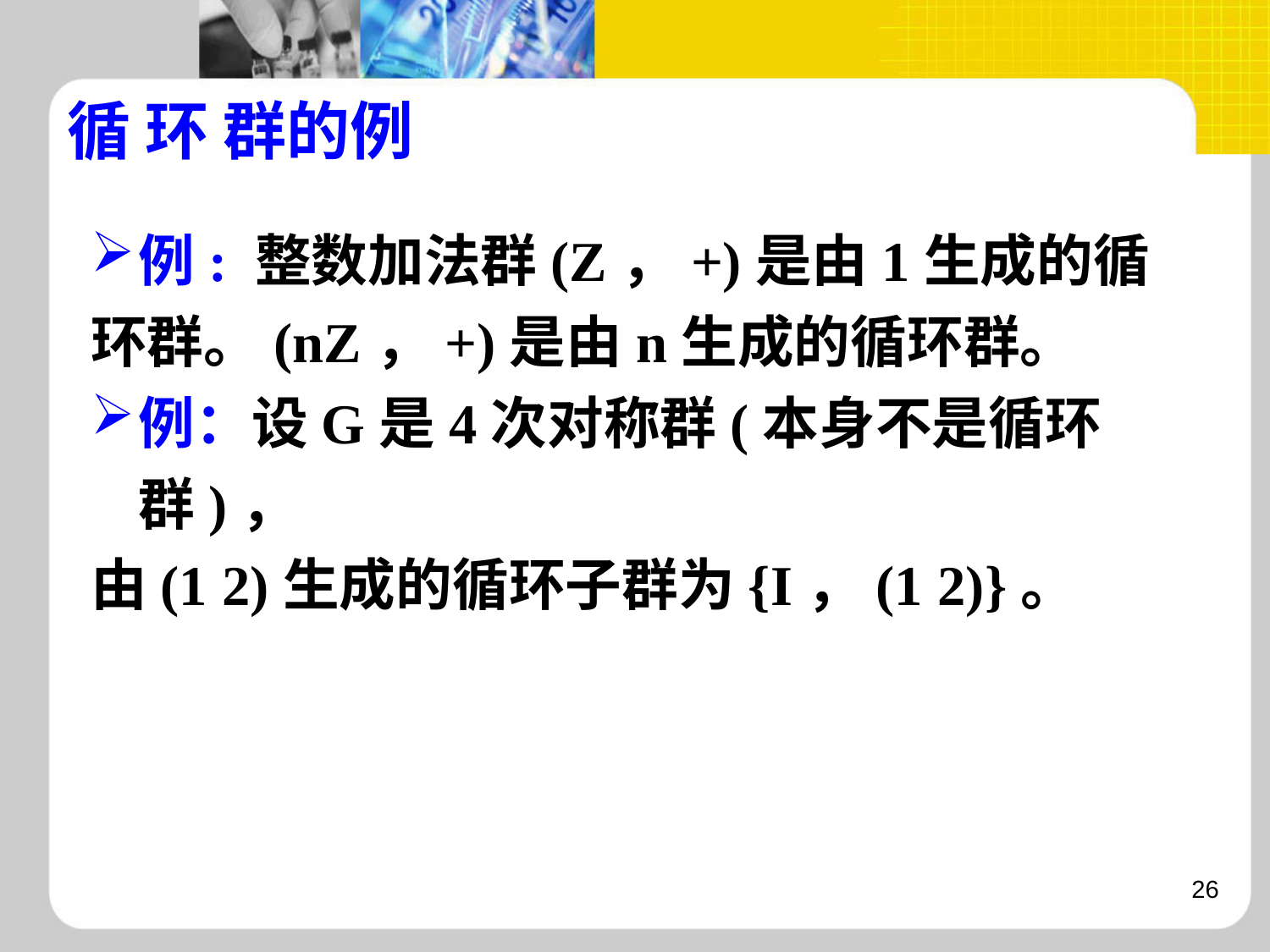

# 循 环 群的例
例: 整数加法群(Z，+)是由1生成的循
环群。(nZ，+)是由n生成的循环群。
例：设G是4次对称群(本身不是循环群)，
由(1 2)生成的循环子群为{I，(1 2)}。

26